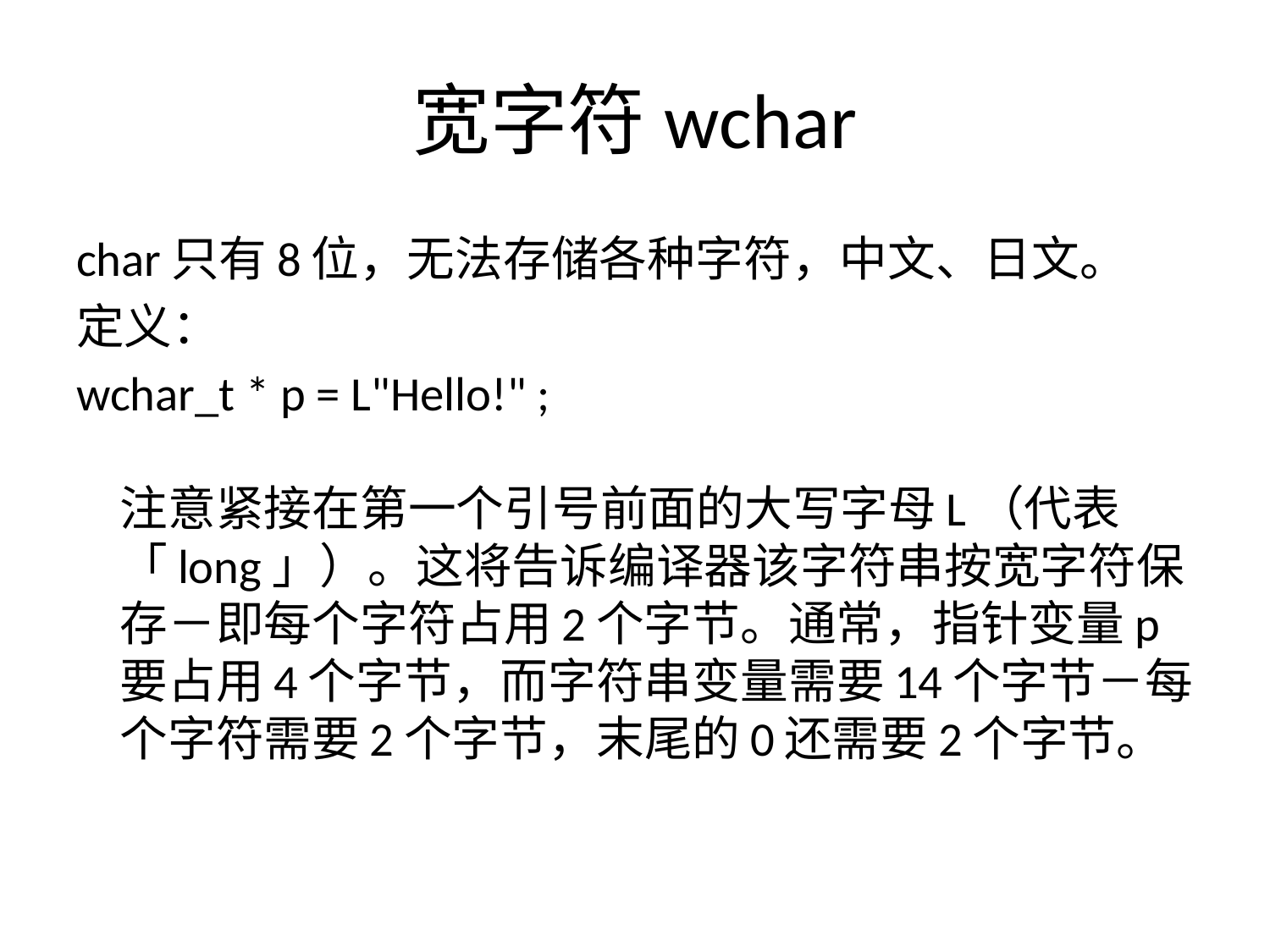

# 宽字符wchar
char只有8位，无法存储各种字符，中文、日文。
定义：
wchar_t * p = L"Hello!" ;
注意紧接在第一个引号前面的大写字母L（代表「long」）。这将告诉编译器该字符串按宽字符保存－即每个字符占用2个字节。通常，指针变量p要占用4个字节，而字符串变量需要14个字节－每个字符需要2个字节，末尾的0还需要2个字节。